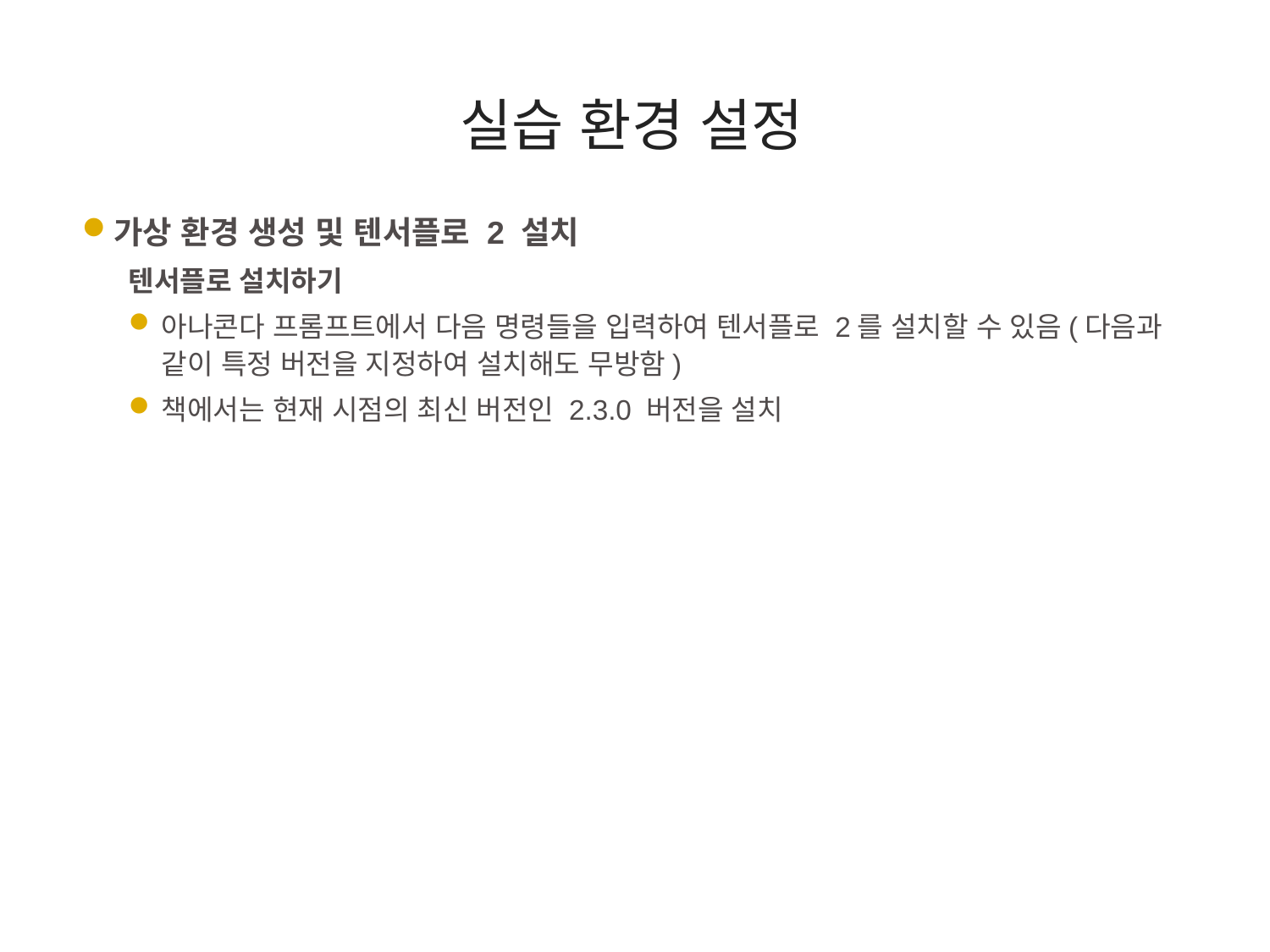

실습 환경 설정
가상 환경 생성 및 텐서플로 2 설치
텐서플로 설치하기
아나콘다 프롬프트에서 다음 명령들을 입력하여 텐서플로 2를 설치할 수 있음(다음과 같이 특정 버전을 지정하여 설치해도 무방함)
책에서는 현재 시점의 최신 버전인 2.3.0 버전을 설치